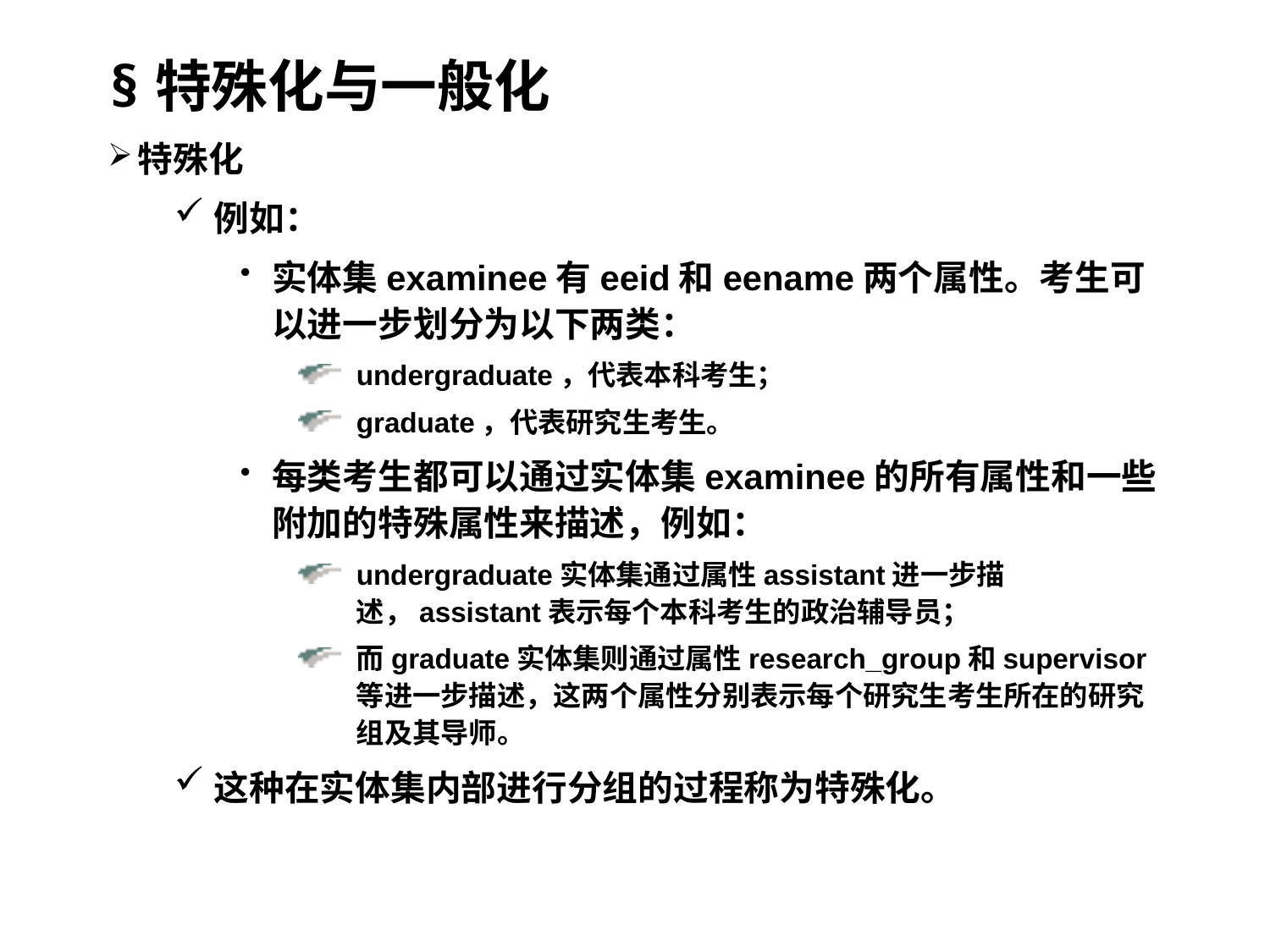

§特殊化与一般化
特殊化
例如：
实体集examinee有eeid和eename两个属性。考生可以进一步划分为以下两类：
undergraduate，代表本科考生；
graduate，代表研究生考生。
每类考生都可以通过实体集examinee的所有属性和一些附加的特殊属性来描述，例如：
undergraduate实体集通过属性assistant进一步描述，assistant表示每个本科考生的政治辅导员；
而graduate实体集则通过属性research_group和supervisor等进一步描述，这两个属性分别表示每个研究生考生所在的研究组及其导师。
这种在实体集内部进行分组的过程称为特殊化。